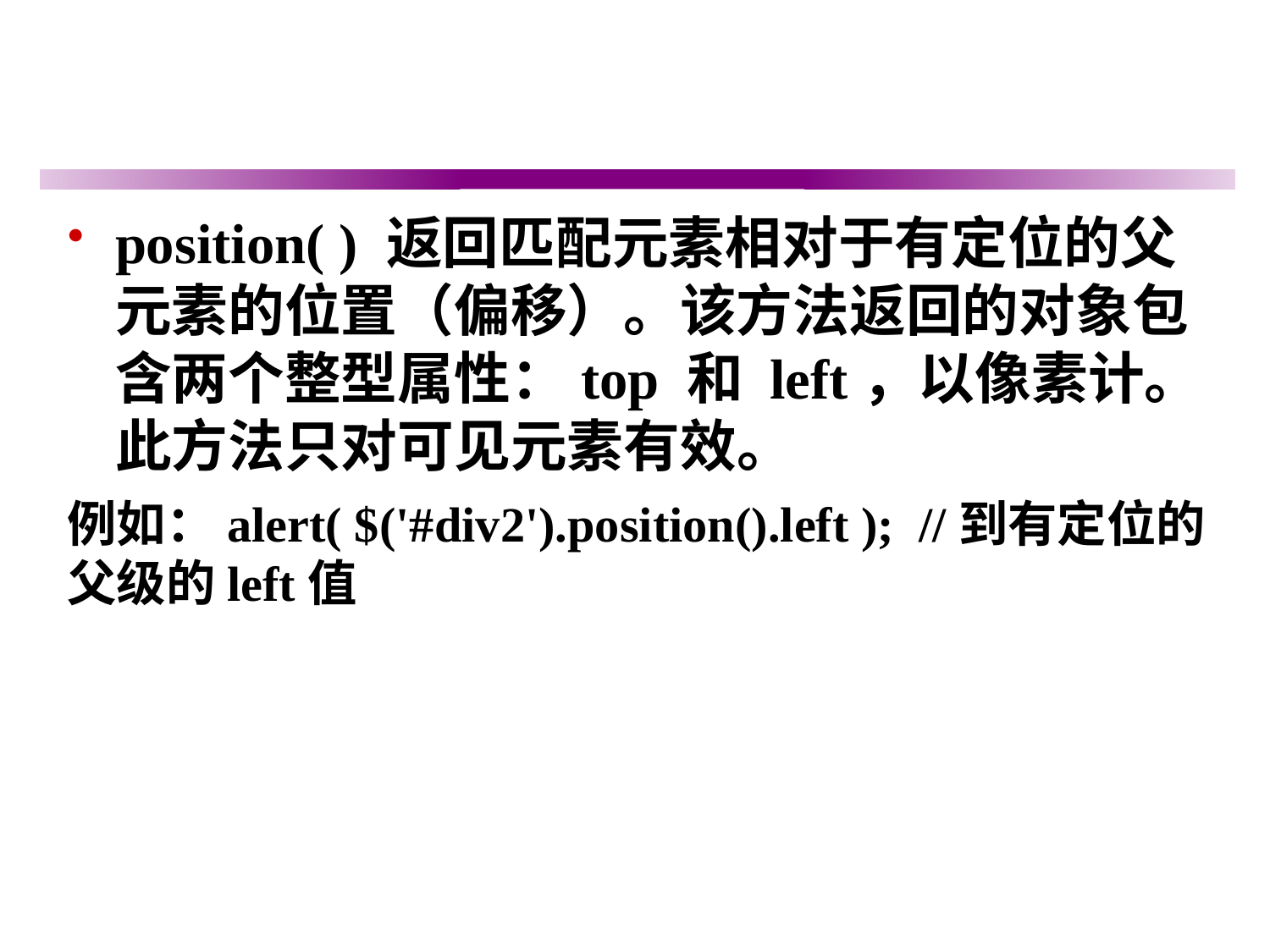

#
position( ) 返回匹配元素相对于有定位的父元素的位置（偏移）。该方法返回的对象包含两个整型属性：top 和 left，以像素计。此方法只对可见元素有效。
例如：alert( $('#div2').position().left );  //到有定位的父级的left值